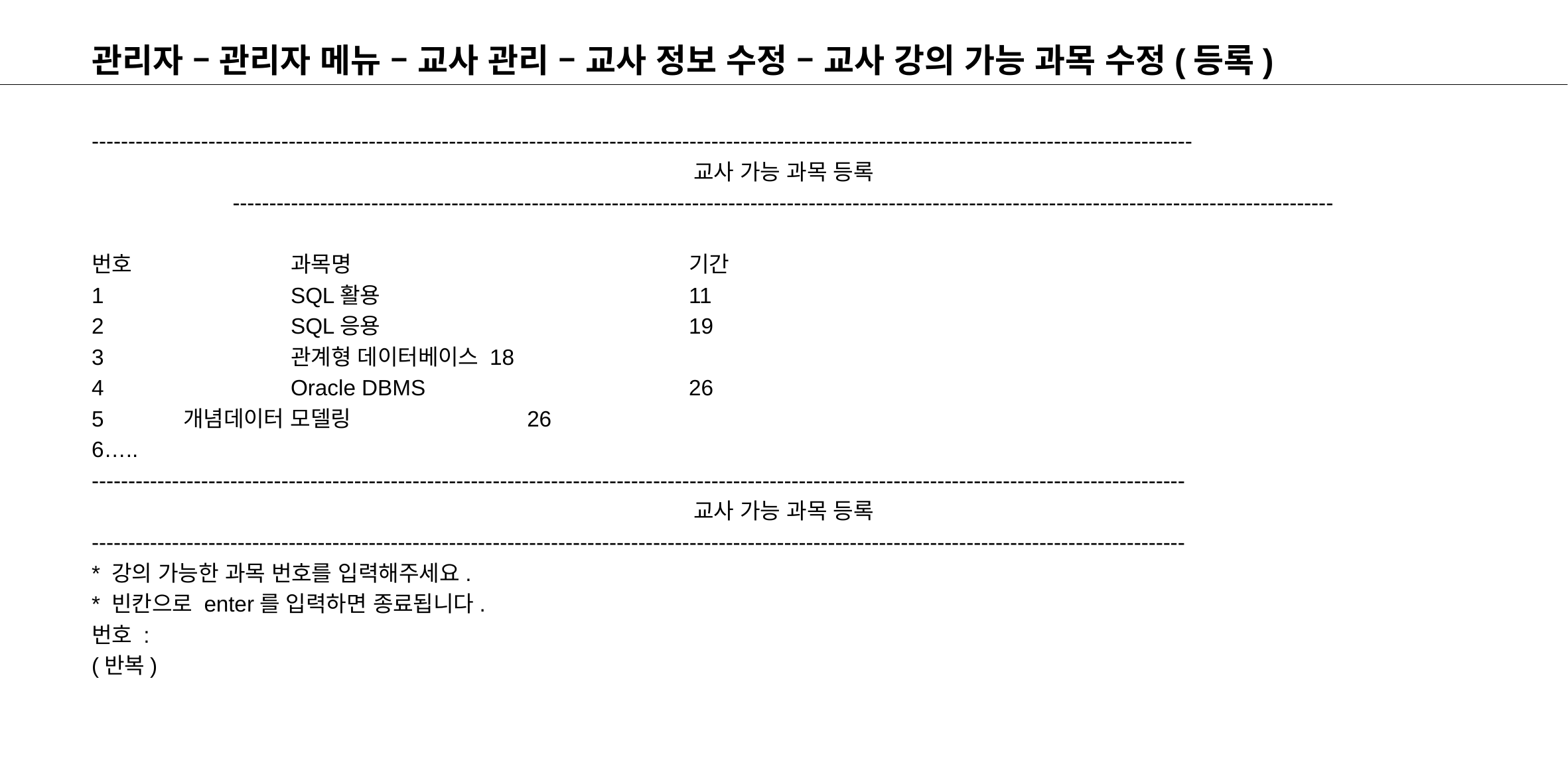

# 관리자 – 관리자 메뉴 – 교사 관리 – 교사 정보 수정 – 교사 강의 가능 과목 수정(등록)
-------------------------------------------------------------------------------------------------------------------------------------------------------
교사 가능 과목 등록
-------------------------------------------------------------------------------------------------------------------------------------------------------

번호		과목명				기간
1		SQL활용				11
2		SQL응용				19
3		관계형 데이터베이스	18
4		Oracle DBMS			26
        개념데이터 모델링		26
6…..
------------------------------------------------------------------------------------------------------------------------------------------------------
교사 가능 과목 등록
------------------------------------------------------------------------------------------------------------------------------------------------------
* 강의 가능한 과목 번호를 입력해주세요.
* 빈칸으로 enter를 입력하면 종료됩니다.
번호 :
(반복)